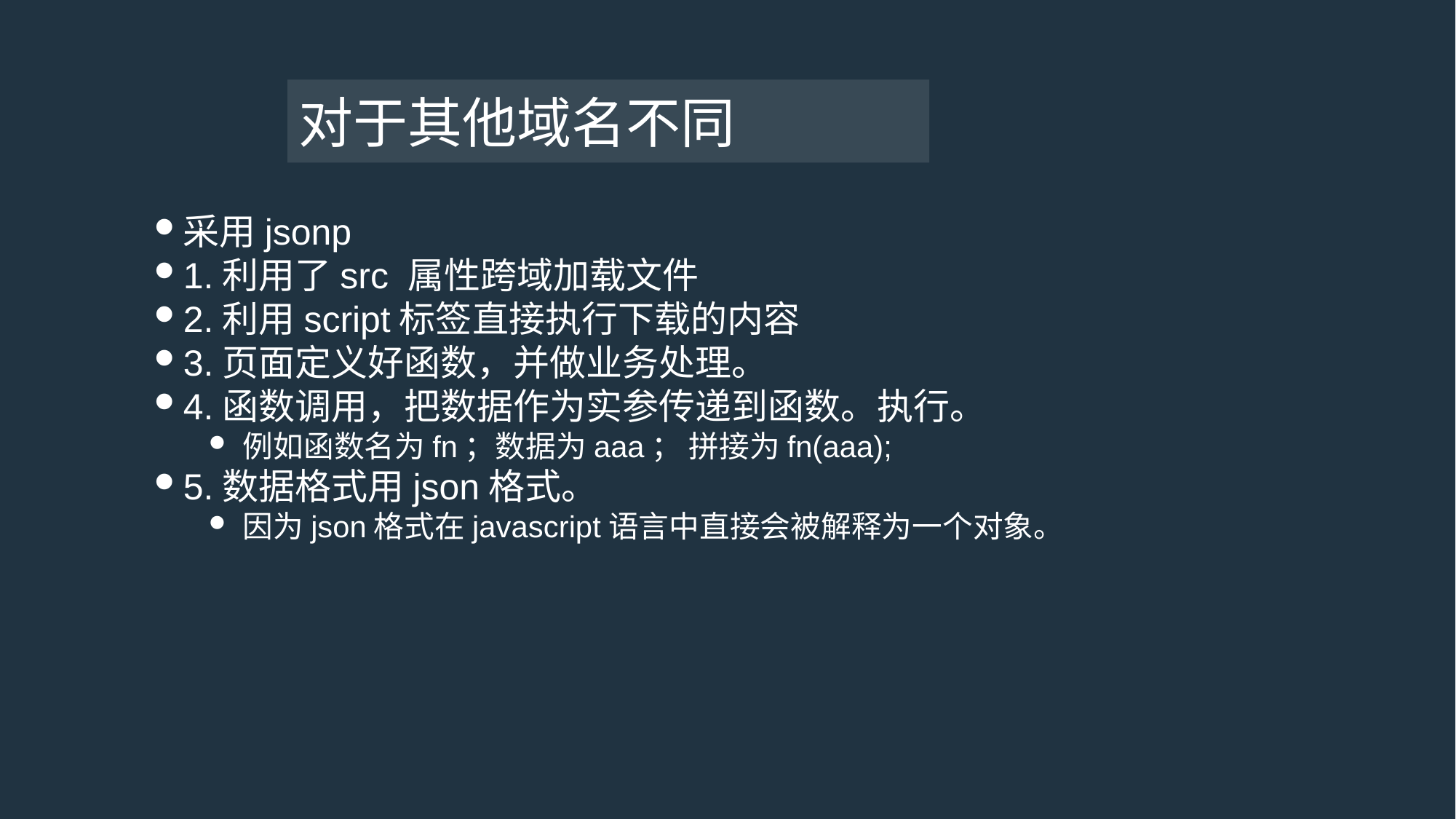

# 对于其他域名不同
采用jsonp
1.利用了src 属性跨域加载文件
2.利用script标签直接执行下载的内容
3.页面定义好函数，并做业务处理。
4.函数调用，把数据作为实参传递到函数。执行。
例如函数名为fn；数据为aaa； 拼接为fn(aaa);
5.数据格式用json格式。
因为json格式在javascript语言中直接会被解释为一个对象。